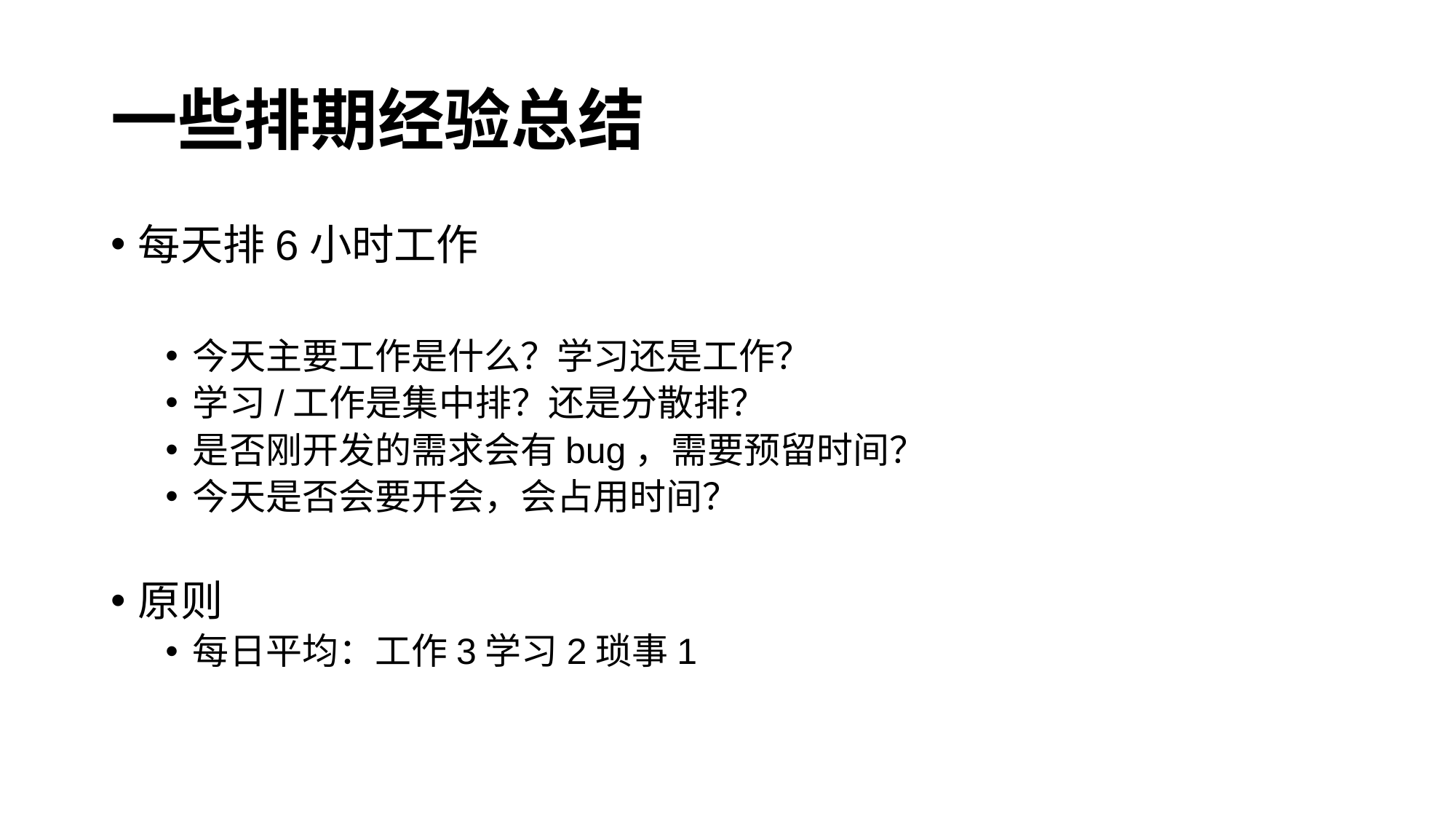

# 一些排期经验总结
每天排6小时工作

今天主要工作是什么？学习还是工作？
学习/工作是集中排？还是分散排？
是否刚开发的需求会有bug，需要预留时间？
今天是否会要开会，会占用时间？

原则
每日平均：工作3学习2琐事1